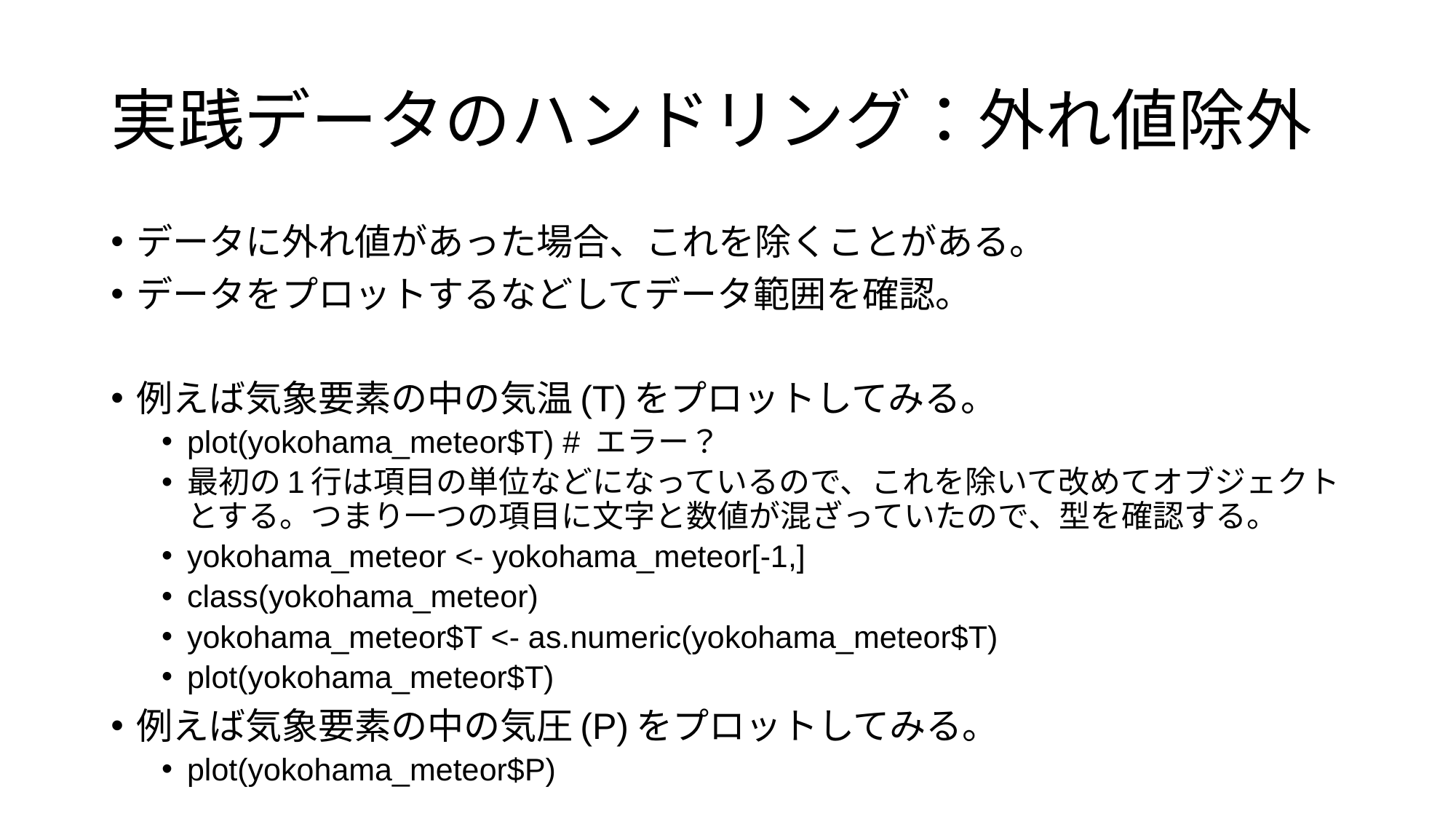

# 実践データのハンドリング：外れ値除外
データに外れ値があった場合、これを除くことがある。
データをプロットするなどしてデータ範囲を確認。

例えば気象要素の中の気温(T)をプロットしてみる。
plot(yokohama_meteor$T) # エラー？
最初の1行は項目の単位などになっているので、これを除いて改めてオブジェクトとする。つまり一つの項目に文字と数値が混ざっていたので、型を確認する。
yokohama_meteor <- yokohama_meteor[-1,]
class(yokohama_meteor)
yokohama_meteor$T <- as.numeric(yokohama_meteor$T)
plot(yokohama_meteor$T)
例えば気象要素の中の気圧(P)をプロットしてみる。
plot(yokohama_meteor$P)